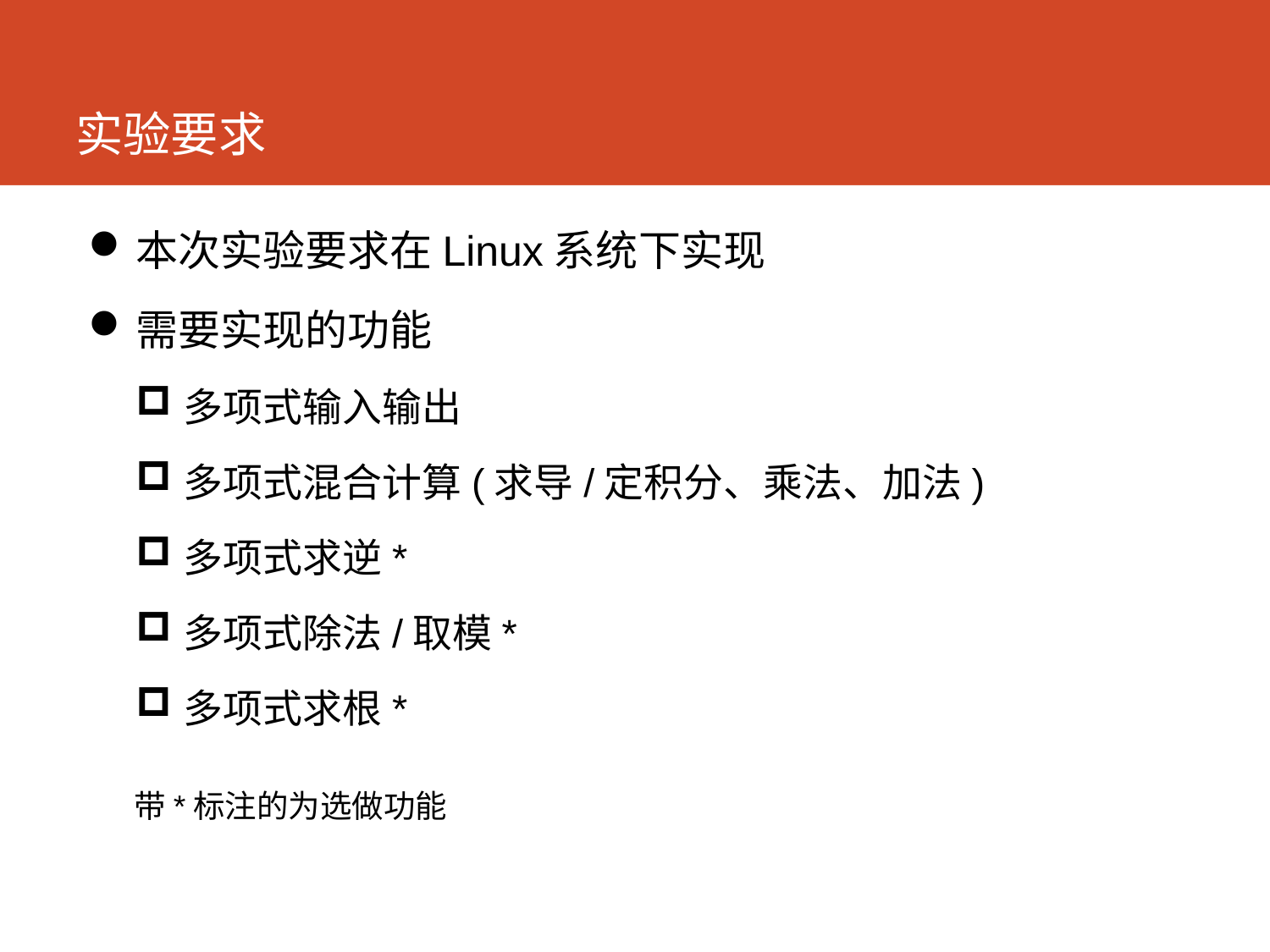

# 实验要求

本次实验要求在Linux系统下实现
需要实现的功能
多项式输入输出
多项式混合计算(求导/定积分、乘法、加法)
多项式求逆*
多项式除法/取模*
多项式求根*
带*标注的为选做功能